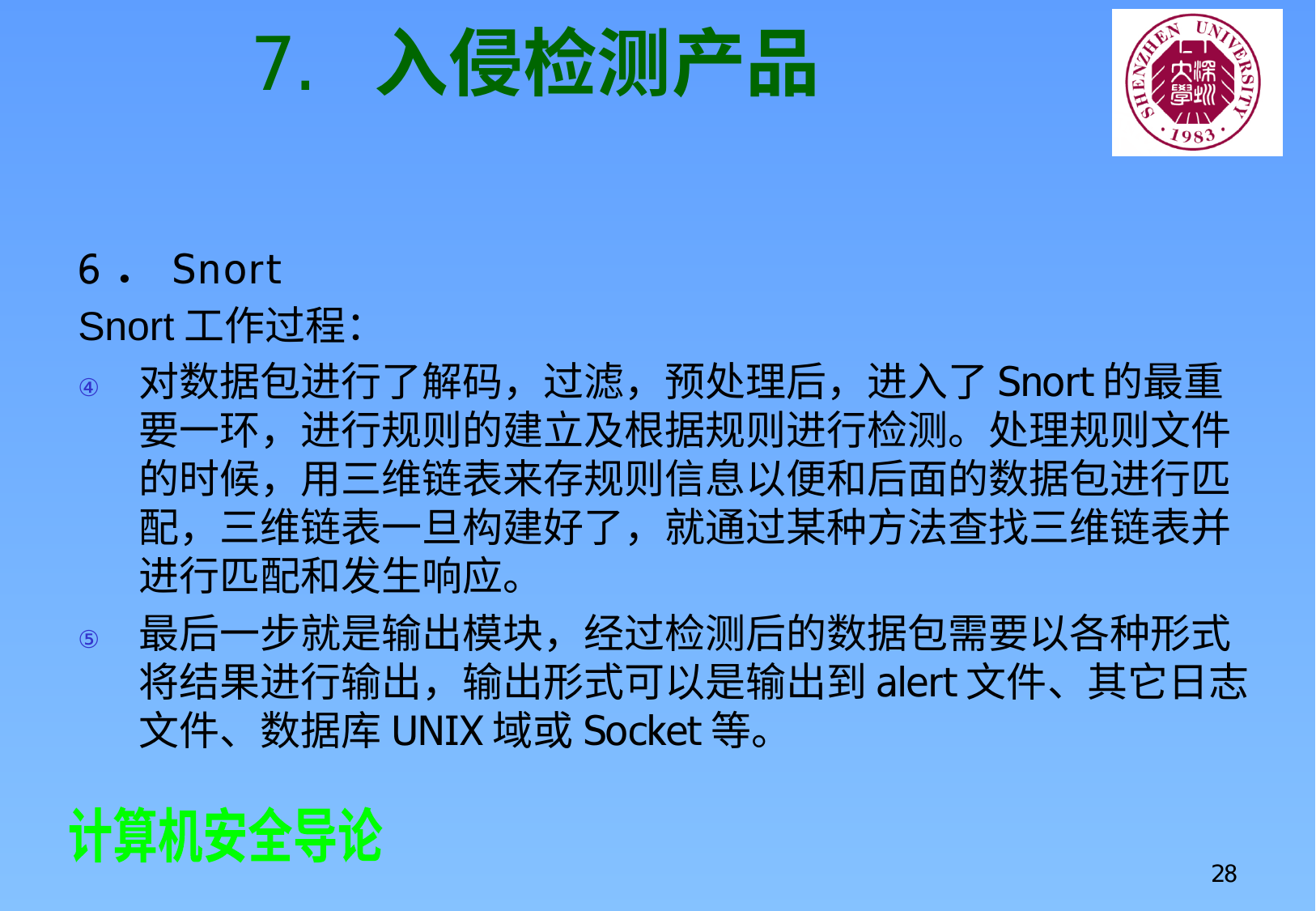

# 7.	入侵检测产品
6． Snort
Snort工作过程：
对数据包进行了解码，过滤，预处理后，进入了Snort的最重要一环，进行规则的建立及根据规则进行检测。处理规则文件的时候，用三维链表来存规则信息以便和后面的数据包进行匹配，三维链表一旦构建好了，就通过某种方法查找三维链表并进行匹配和发生响应。
最后一步就是输出模块，经过检测后的数据包需要以各种形式将结果进行输出，输出形式可以是输出到alert文件、其它日志文件、数据库UNIX域或Socket等。

28